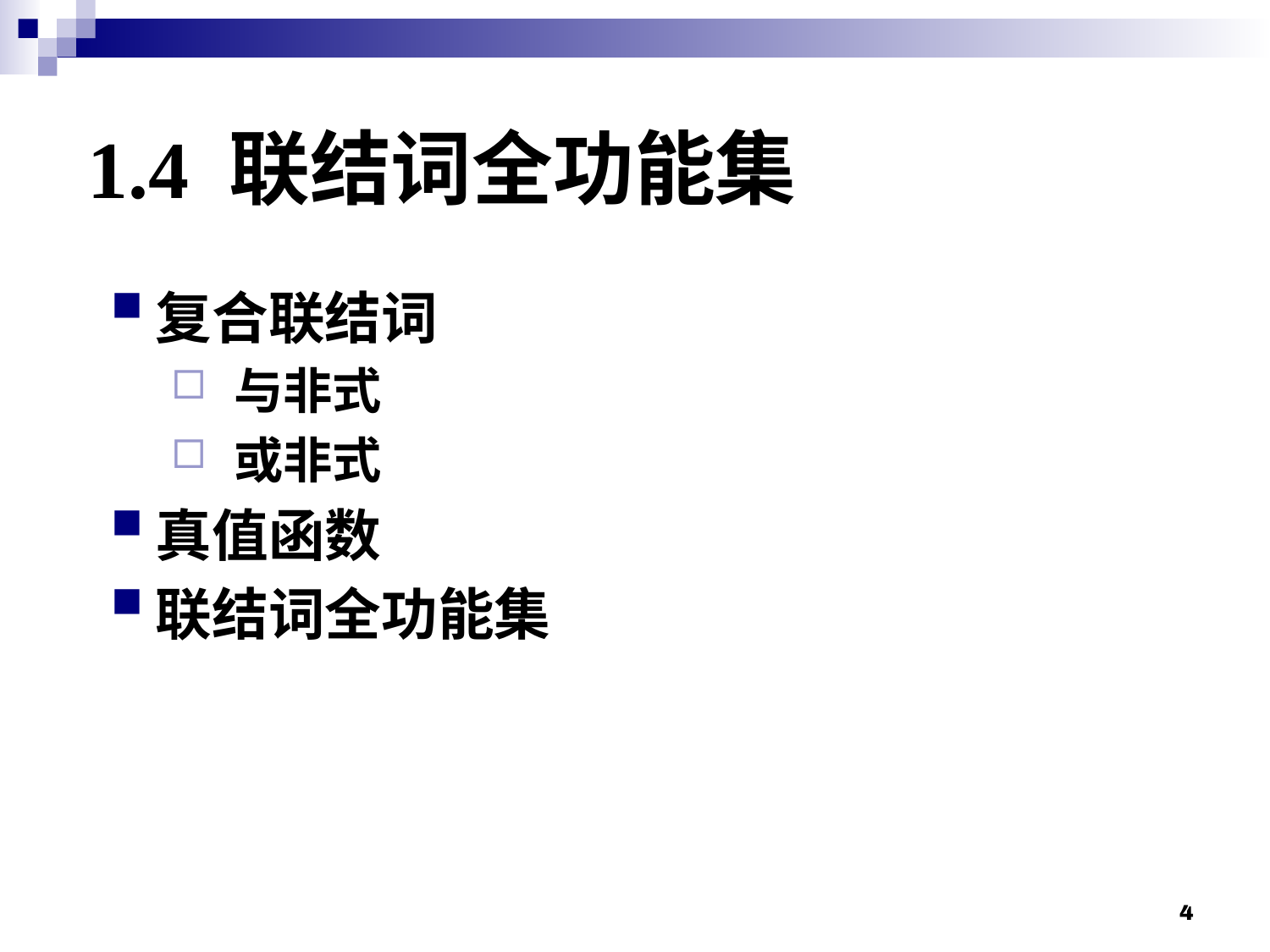

# 1.4 联结词全功能集
复合联结词
 与非式
 或非式
真值函数
联结词全功能集
4